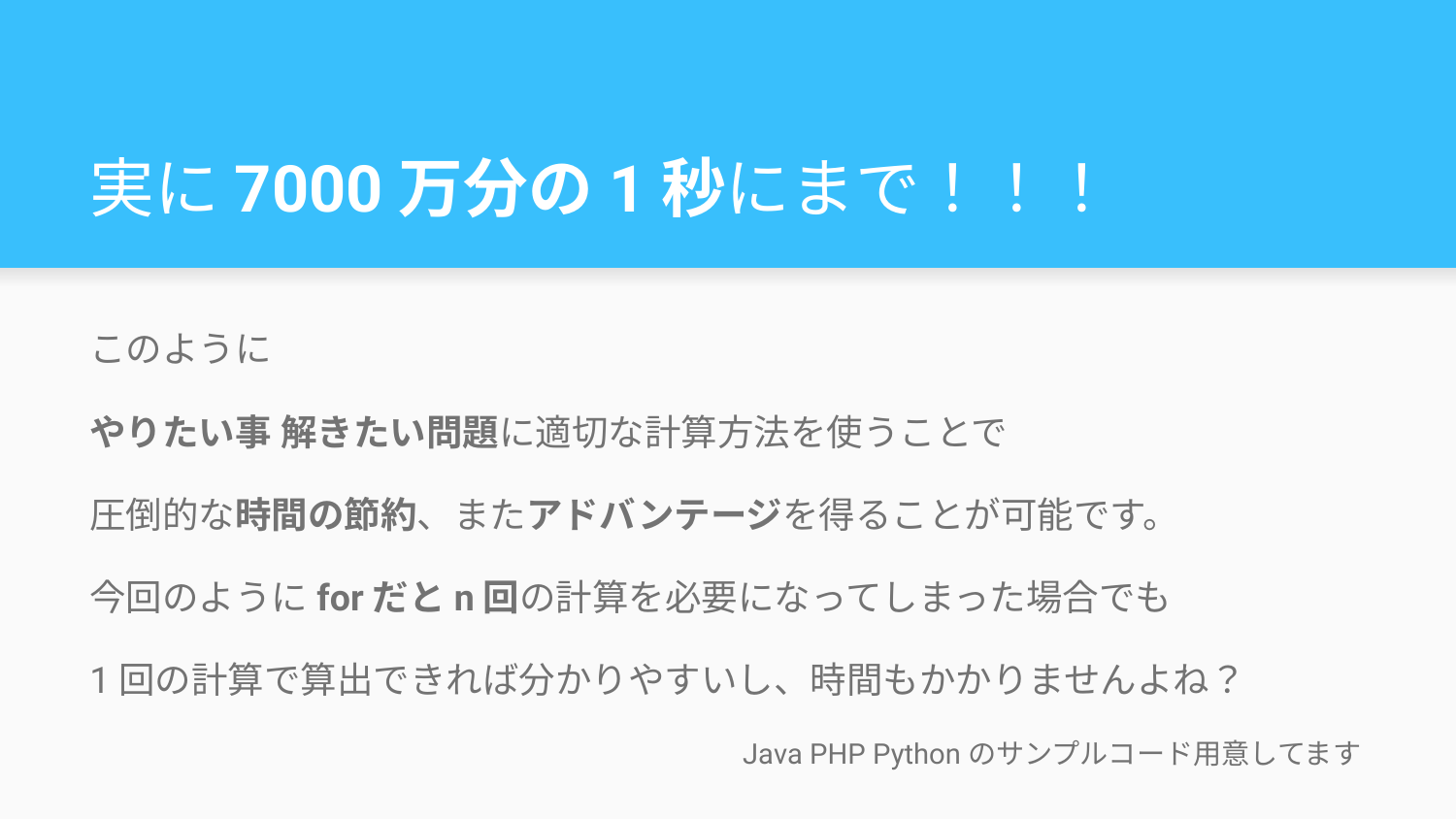

# 実に7000万分の1秒にまで！！！
このように
やりたい事 解きたい問題に適切な計算方法を使うことで
圧倒的な時間の節約、またアドバンテージを得ることが可能です。
今回のようにforだとn回の計算を必要になってしまった場合でも
1回の計算で算出できれば分かりやすいし、時間もかかりませんよね？
Java PHP Pythonのサンプルコード用意してます